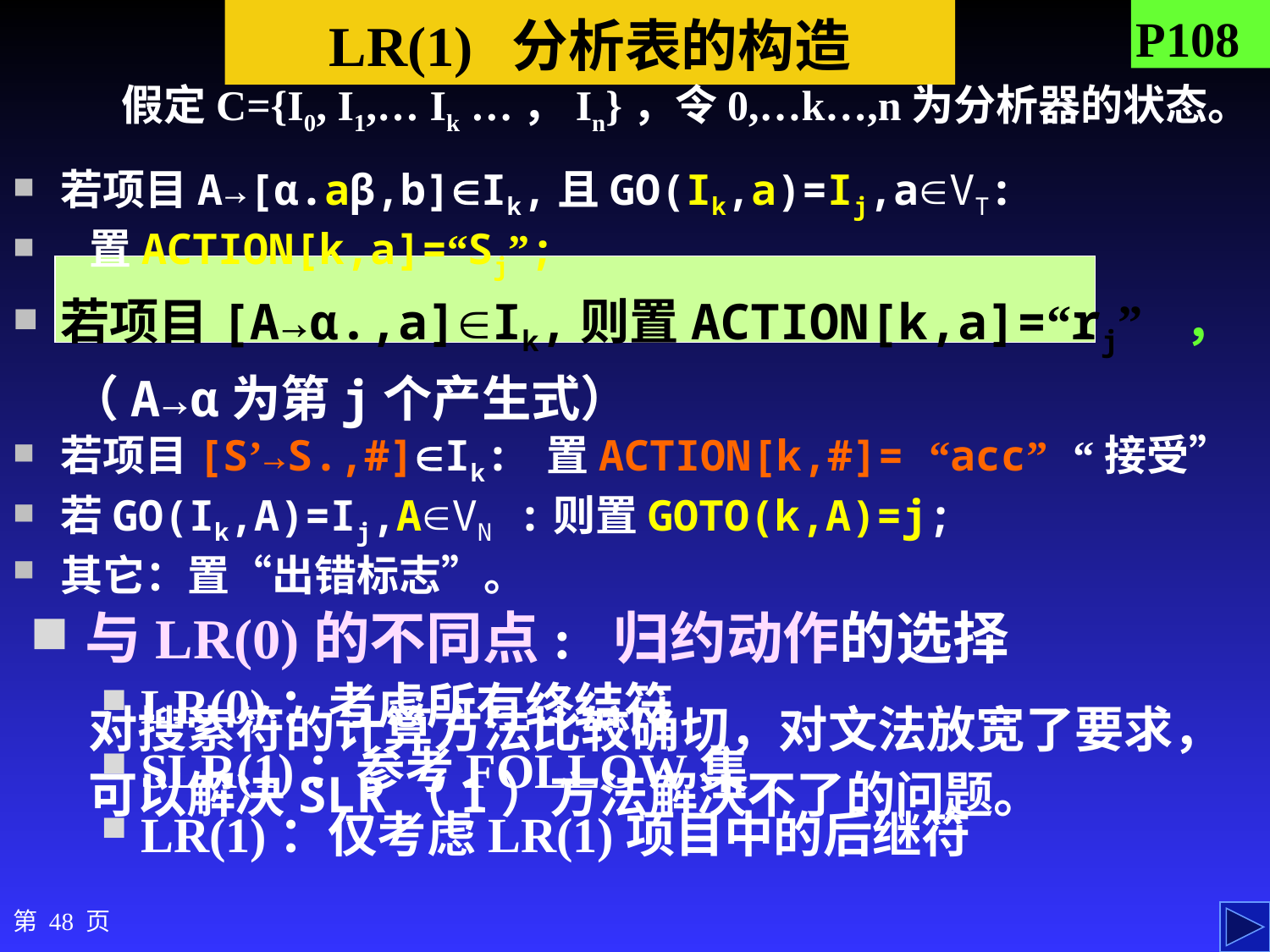

LR(1) 分析表的构造
P108
假定C={I0, I1,… Ik …，In}，令0,…k…,n为分析器的状态。
若项目A→[α.aβ,b]∈Ik,且GO(Ik,a)=Ij,a∈VT:
  置ACTION[k,a]=“Sj”;
若项目[A→α.,a]∈Ik,则置ACTION[k,a]=“rj” ，
    （A→α为第j个产生式）
若项目[S’→S.,#]∈Ik: 置ACTION[k,#]= “acc” “接受”
若GO(Ik,A)=Ij,A∈VN :则置GOTO(k,A)=j;
其它：置“出错标志”。

与LR(0)的不同点:  归约动作的选择
LR(0)：考虑所有终结符
SLR(1)：参考FOLLOW集
LR(1)：仅考虑LR(1)项目中的后继符
对搜索符的计算方法比较确切，对文法放宽了要求，可以解决SLR（1）方法解决不了的问题。
第 48 页